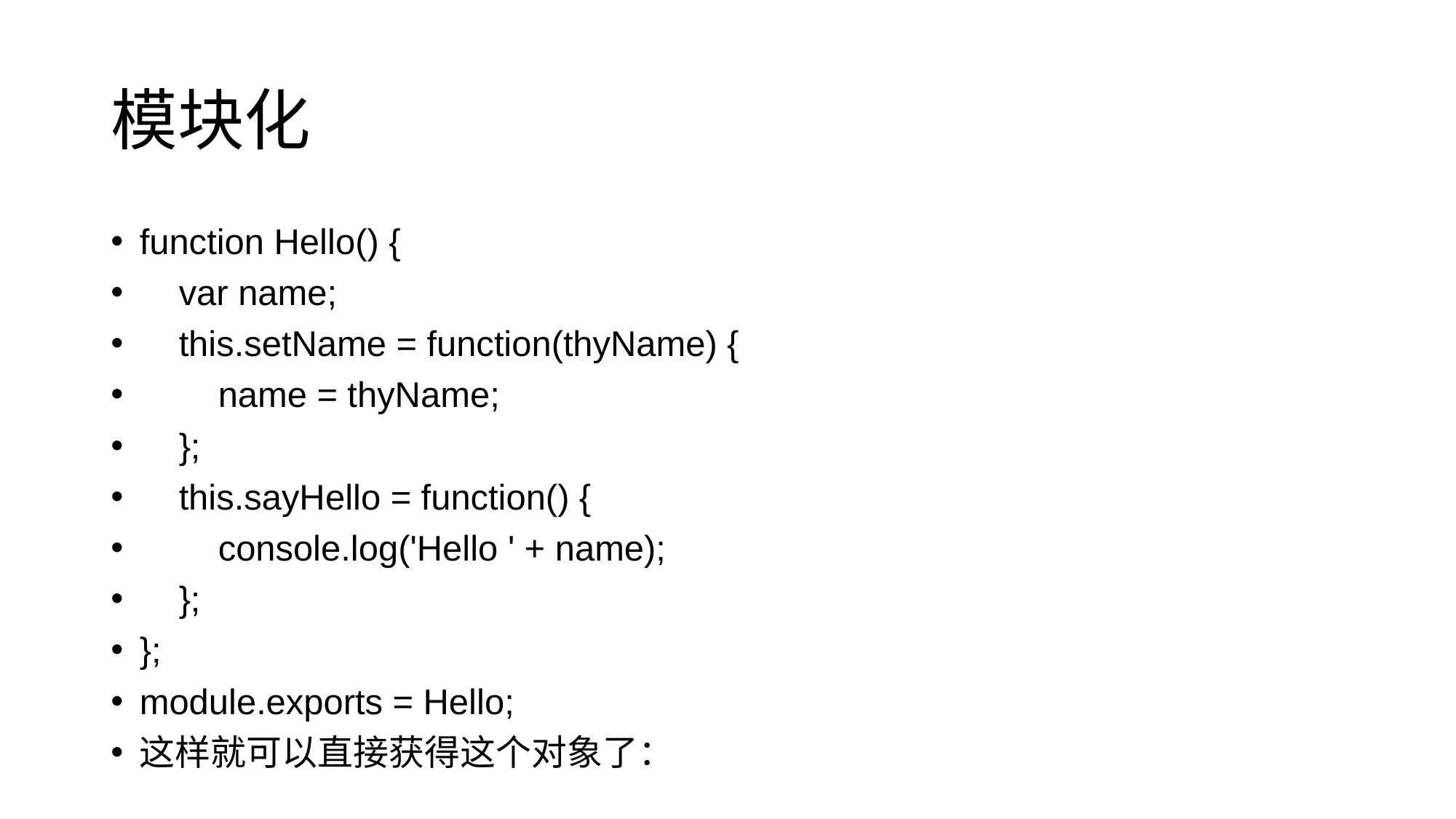

# 模块化
function Hello() {
    var name;
    this.setName = function(thyName) {
        name = thyName;
    };
    this.sayHello = function() {
        console.log('Hello ' + name);
    };
};
module.exports = Hello;
这样就可以直接获得这个对象了：